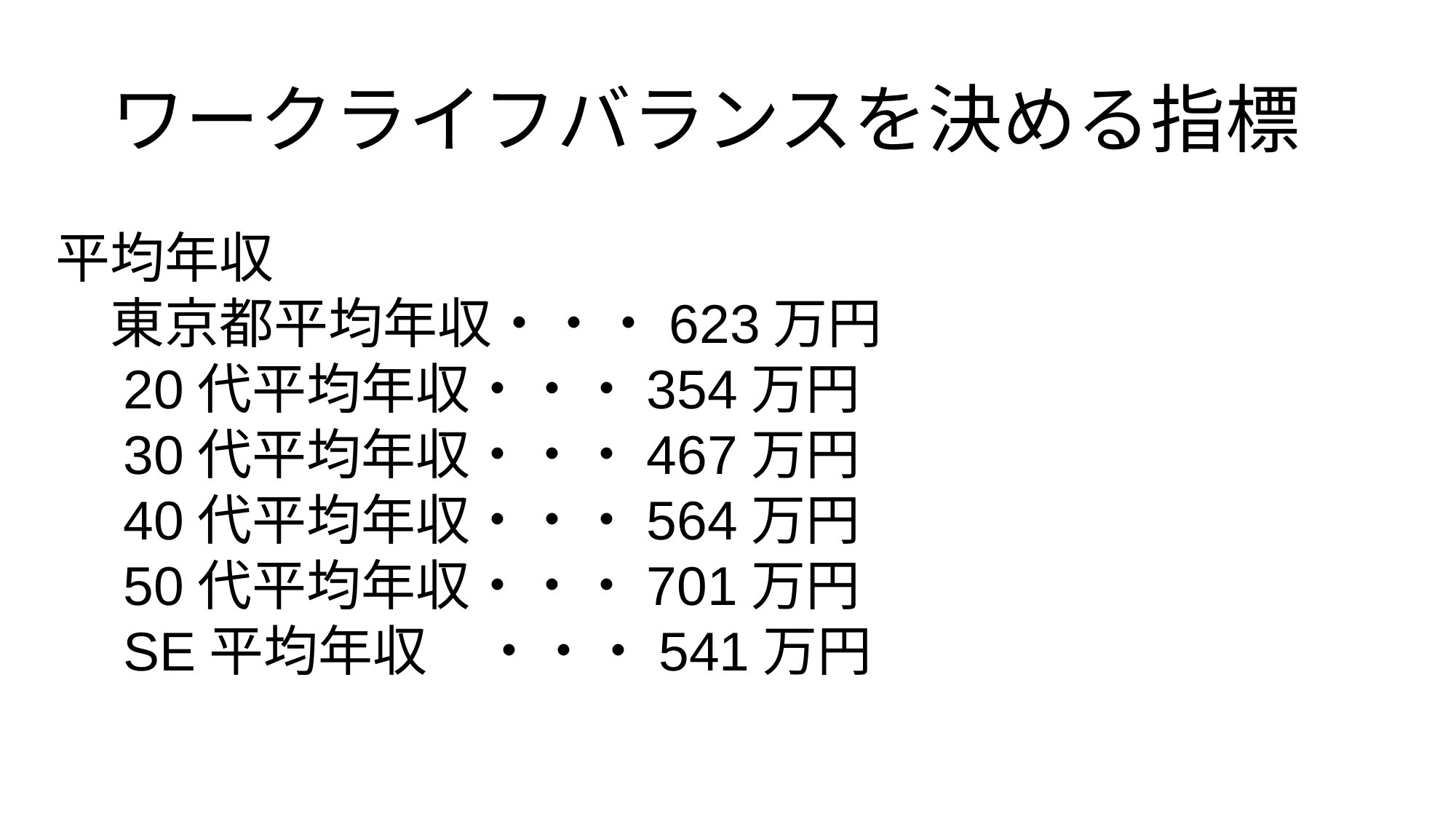

# ワークライフバランスを決める指標
平均年収
　東京都平均年収・・・623万円
　20代平均年収・・・354万円
　30代平均年収・・・467万円
　40代平均年収・・・564万円
　50代平均年収・・・701万円
　SE平均年収　・・・541万円